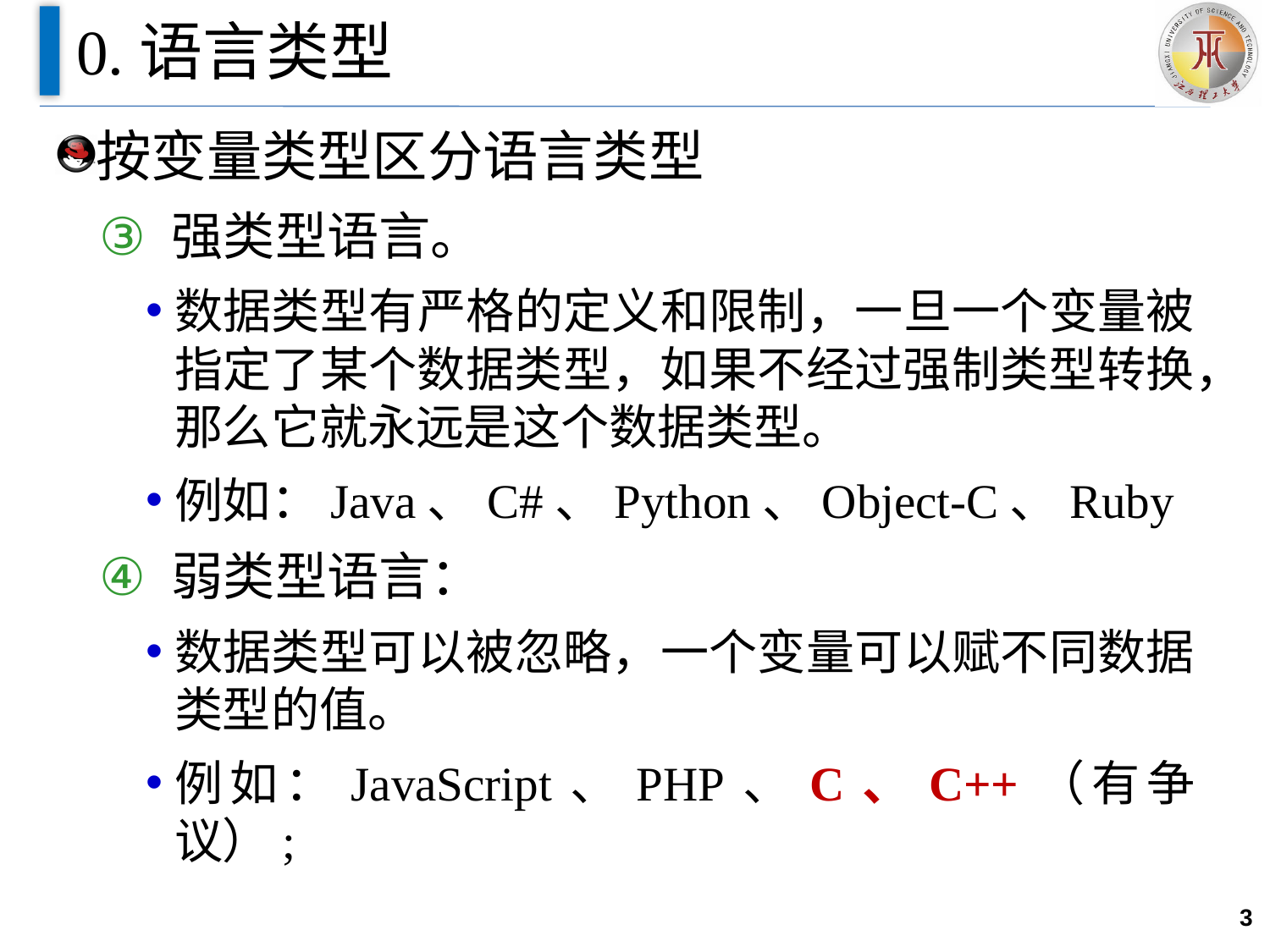

# 0.语言类型
按变量类型区分语言类型
强类型语言。
数据类型有严格的定义和限制，一旦一个变量被指定了某个数据类型，如果不经过强制类型转换，那么它就永远是这个数据类型。
例如：Java、C#、Python、Object-C、Ruby
弱类型语言：
数据类型可以被忽略，一个变量可以赋不同数据类型的值。
例如：JavaScript、PHP、C、C++（有争议）;
3